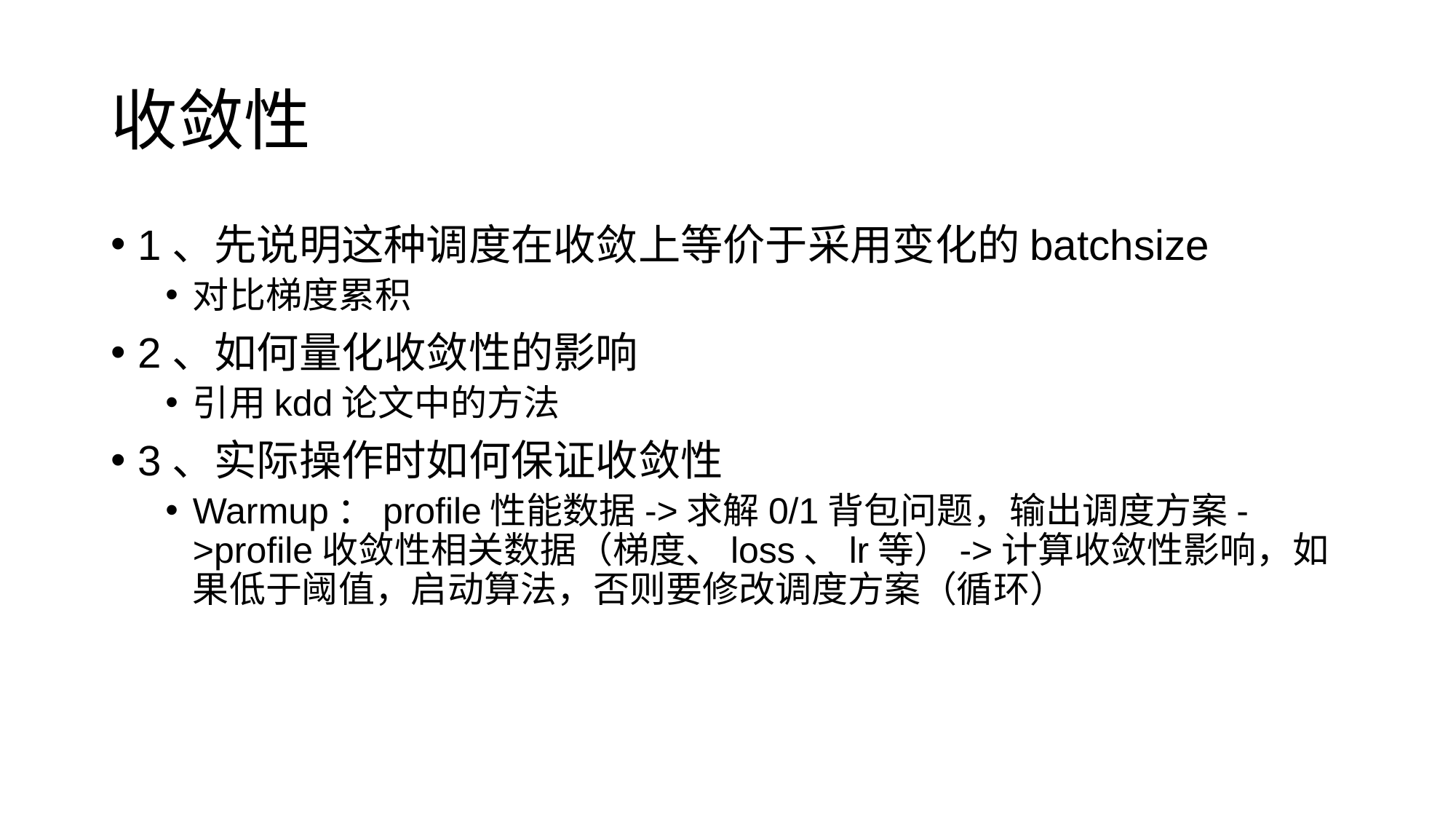

# 收敛性
1、先说明这种调度在收敛上等价于采用变化的batchsize
对比梯度累积
2、如何量化收敛性的影响
引用kdd论文中的方法
3、实际操作时如何保证收敛性
Warmup：profile性能数据->求解0/1背包问题，输出调度方案->profile收敛性相关数据（梯度、loss、lr等）->计算收敛性影响，如果低于阈值，启动算法，否则要修改调度方案（循环）